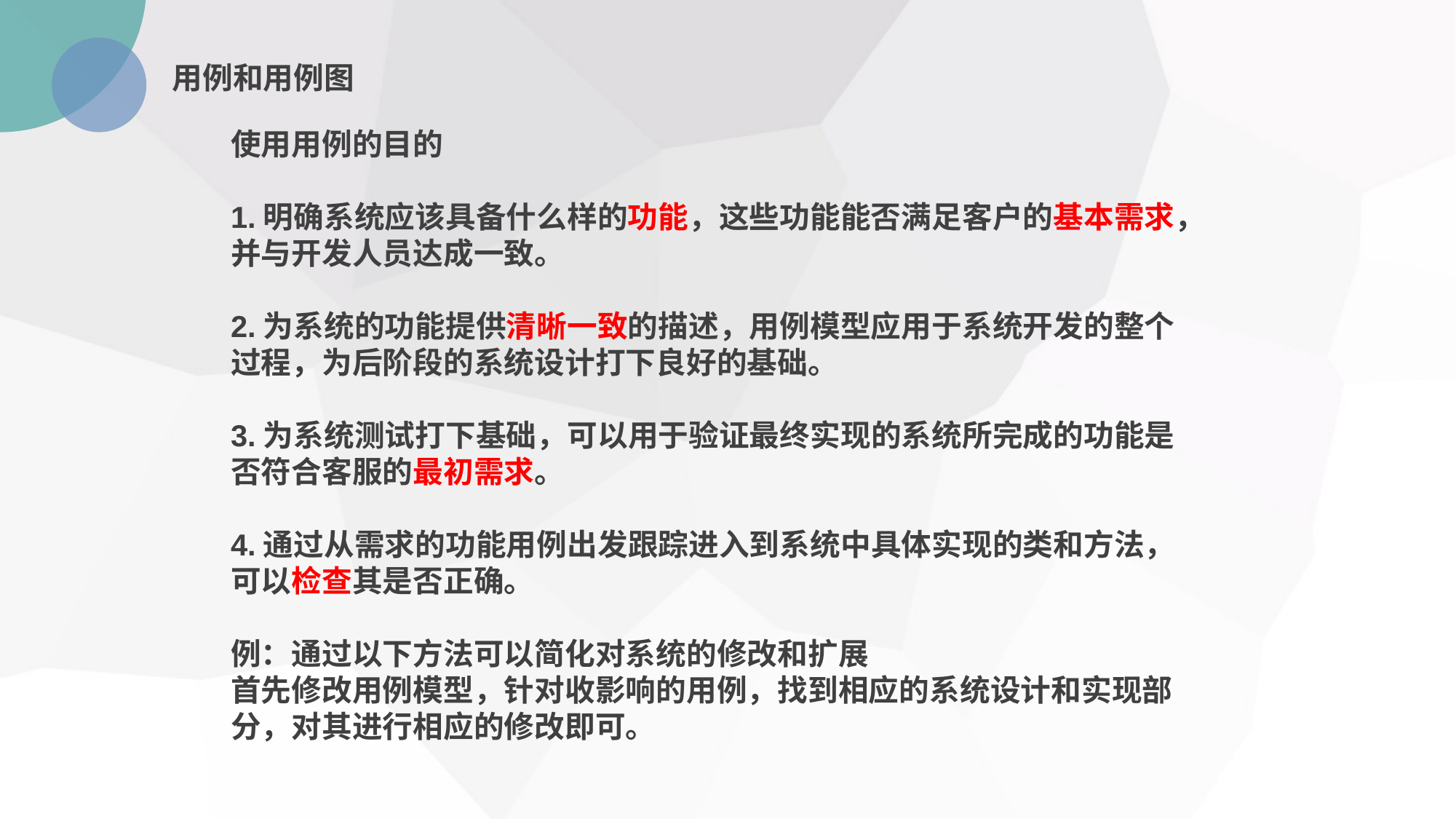

用例和用例图
	使用用例的目的

	1.明确系统应该具备什么样的功能，这些功能能否满足客户的基本需求，	并与开发人员达成一致。

	2.为系统的功能提供清晰一致的描述，用例模型应用于系统开发的整个	过程，为后阶段的系统设计打下良好的基础。

	3.为系统测试打下基础，可以用于验证最终实现的系统所完成的功能是	否符合客服的最初需求。

	4.通过从需求的功能用例出发跟踪进入到系统中具体实现的类和方法，  	可以检查其是否正确。

	例：通过以下方法可以简化对系统的修改和扩展
	首先修改用例模型，针对收影响的用例，找到相应的系统设计和实现部	分，对其进行相应的修改即可。